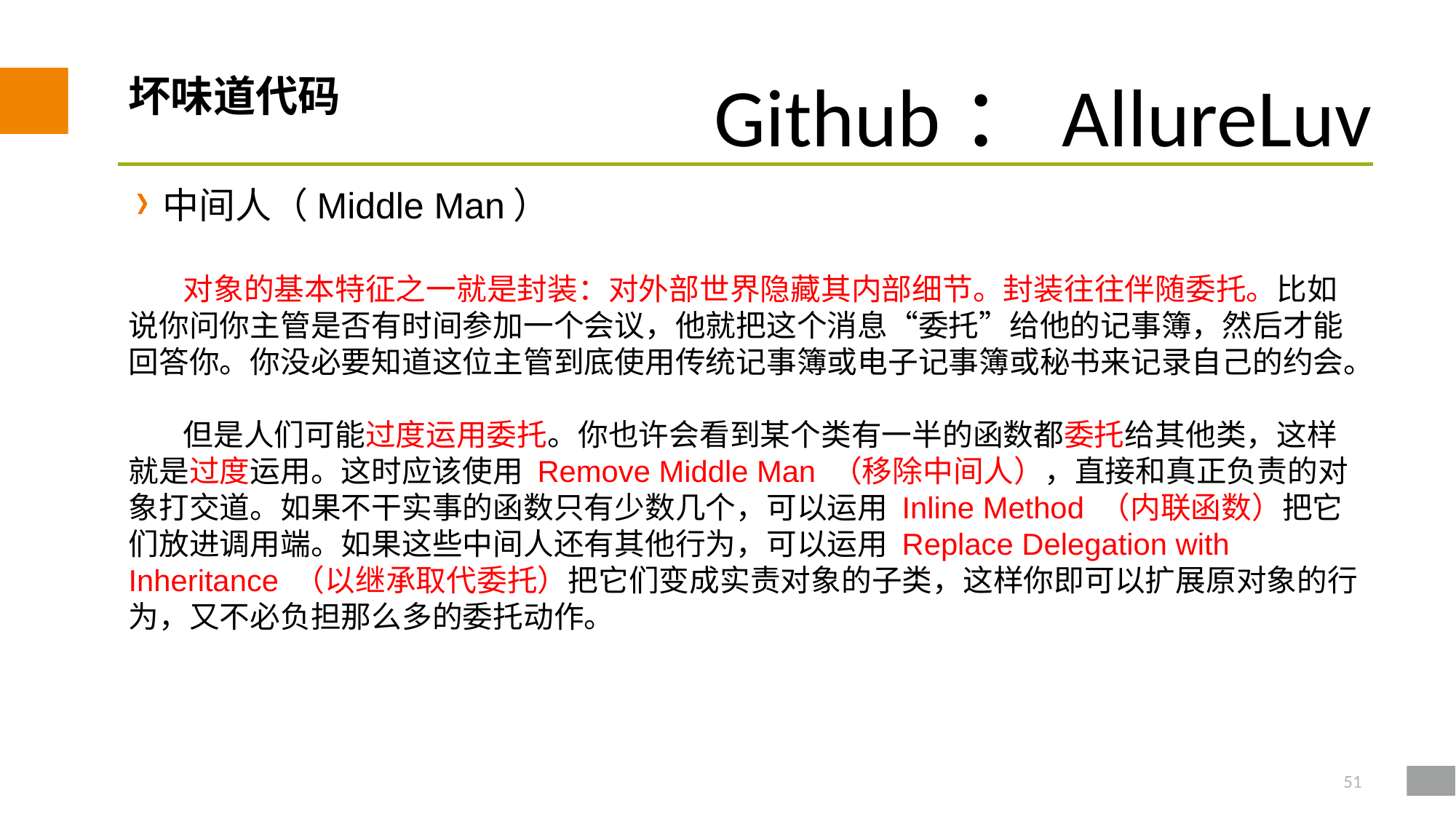

# 坏味道代码
中间人（Middle Man）

对象的基本特征之一就是封装：对外部世界隐藏其内部细节。封装往往伴随委托。比如说你问你主管是否有时间参加一个会议，他就把这个消息“委托”给他的记事簿，然后才能回答你。你没必要知道这位主管到底使用传统记事簿或电子记事簿或秘书来记录自己的约会。

但是人们可能过度运用委托。你也许会看到某个类有一半的函数都委托给其他类，这样就是过度运用。这时应该使用 Remove Middle Man （移除中间人），直接和真正负责的对象打交道。如果不干实事的函数只有少数几个，可以运用 Inline Method （内联函数）把它们放进调用端。如果这些中间人还有其他行为，可以运用 Replace Delegation with Inheritance （以继承取代委托）把它们变成实责对象的子类，这样你即可以扩展原对象的行为，又不必负担那么多的委托动作。
51